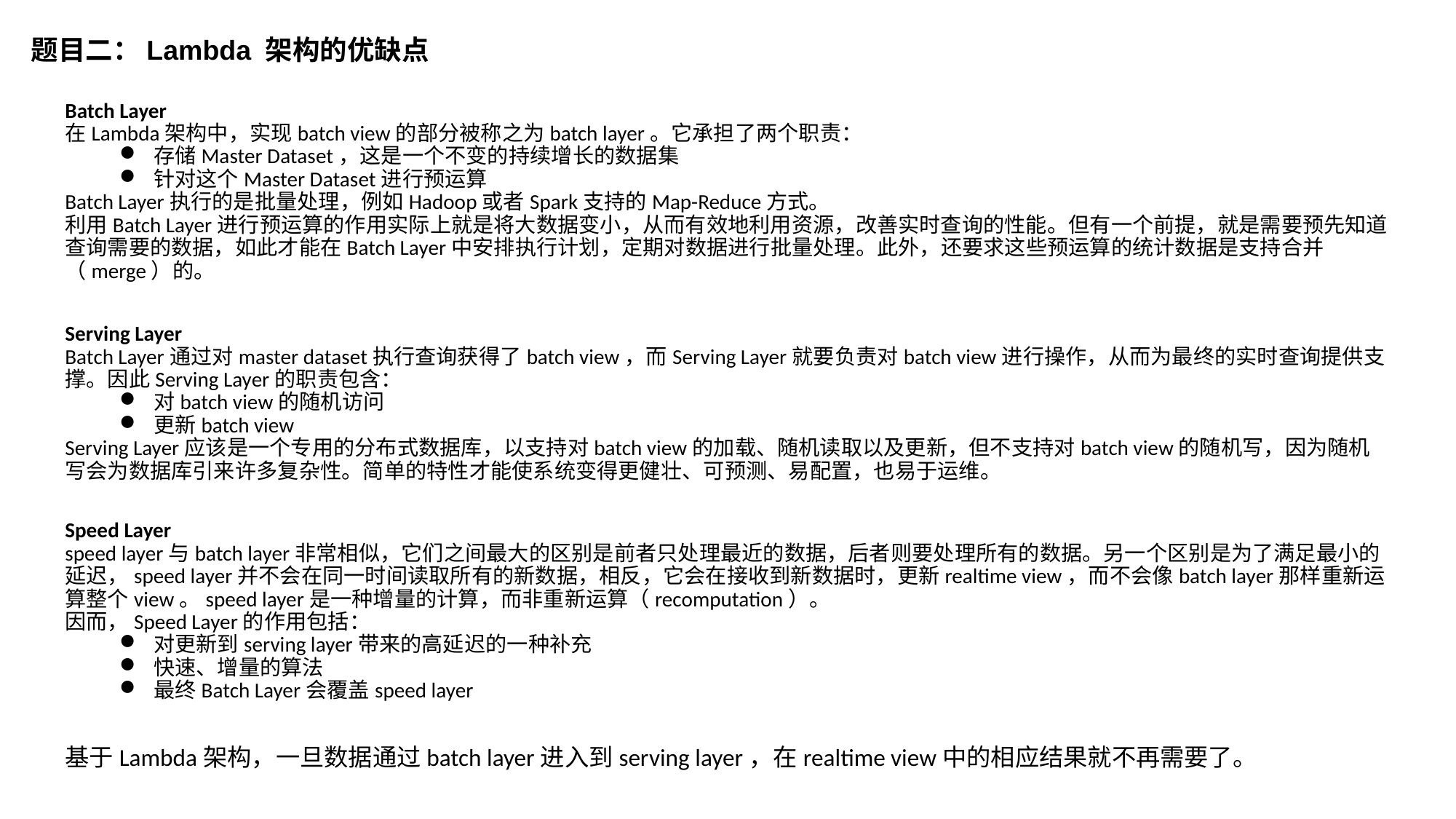

题目二：Lambda 架构的优缺点
Batch Layer
在Lambda架构中，实现batch view的部分被称之为batch layer。它承担了两个职责：
存储Master Dataset，这是一个不变的持续增长的数据集
针对这个Master Dataset进行预运算
Batch Layer执行的是批量处理，例如Hadoop或者Spark支持的Map-Reduce方式。
利用Batch Layer进行预运算的作用实际上就是将大数据变小，从而有效地利用资源，改善实时查询的性能。但有一个前提，就是需要预先知道查询需要的数据，如此才能在Batch Layer中安排执行计划，定期对数据进行批量处理。此外，还要求这些预运算的统计数据是支持合并（merge）的。
Serving Layer
Batch Layer通过对master dataset执行查询获得了batch view，而Serving Layer就要负责对batch view进行操作，从而为最终的实时查询提供支撑。因此Serving Layer的职责包含：
对batch view的随机访问
更新batch view
Serving Layer应该是一个专用的分布式数据库，以支持对batch view的加载、随机读取以及更新，但不支持对batch view的随机写，因为随机写会为数据库引来许多复杂性。简单的特性才能使系统变得更健壮、可预测、易配置，也易于运维。
Speed Layer
speed layer与batch layer非常相似，它们之间最大的区别是前者只处理最近的数据，后者则要处理所有的数据。另一个区别是为了满足最小的延迟，speed layer并不会在同一时间读取所有的新数据，相反，它会在接收到新数据时，更新realtime view，而不会像batch layer那样重新运算整个view。speed layer是一种增量的计算，而非重新运算（recomputation）。
因而，Speed Layer的作用包括：
对更新到serving layer带来的高延迟的一种补充
快速、增量的算法
最终Batch Layer会覆盖speed layer
基于Lambda架构，一旦数据通过batch layer进入到serving layer，在realtime view中的相应结果就不再需要了。